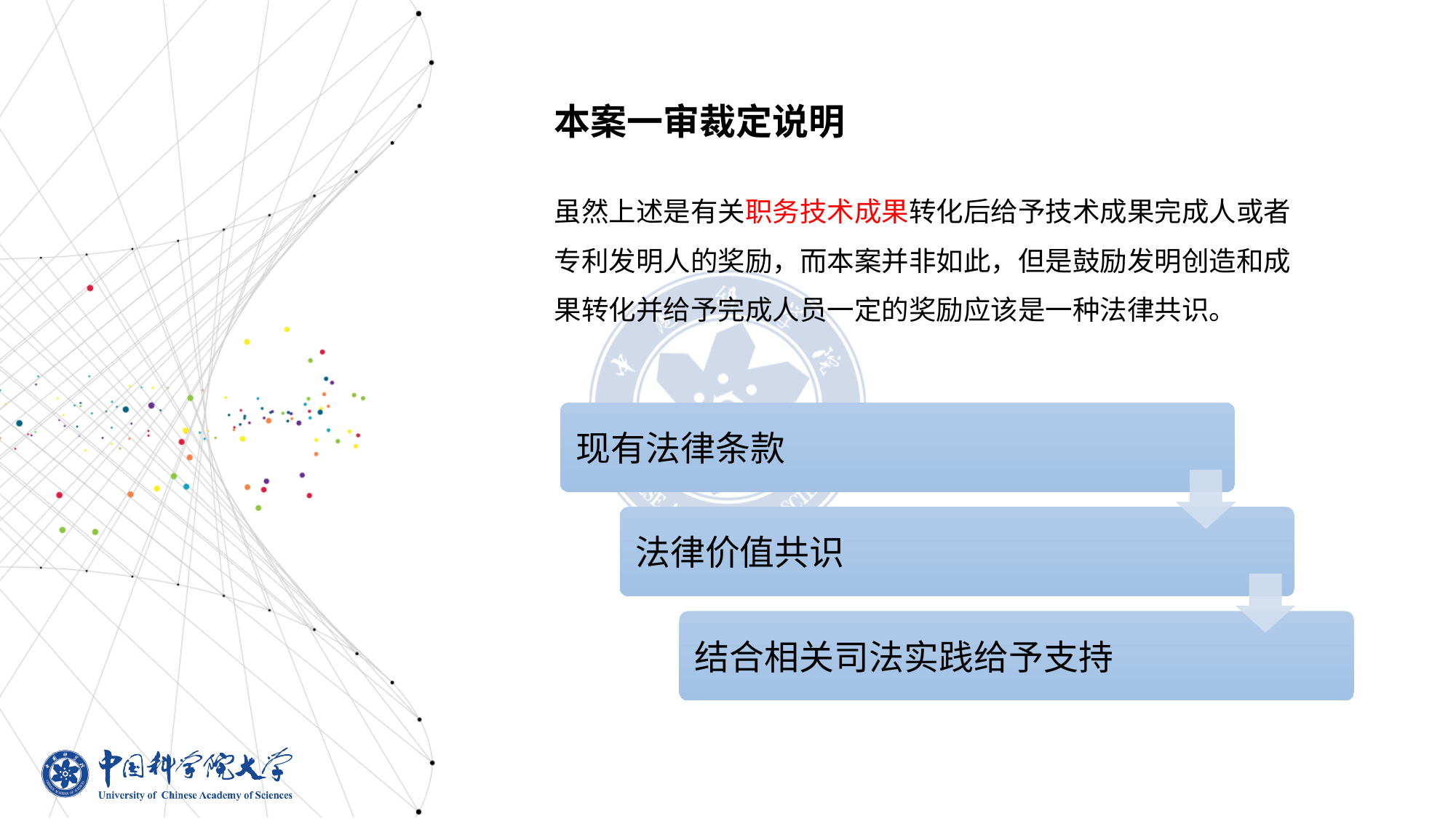

本案一审裁定说明
虽然上述是有关职务技术成果转化后给予技术成果完成人或者专利发明人的奖励，而本案并非如此，但是鼓励发明创造和成果转化并给予完成人员一定的奖励应该是一种法律共识。
现有法律条款
法律价值共识
结合相关司法实践给予支持